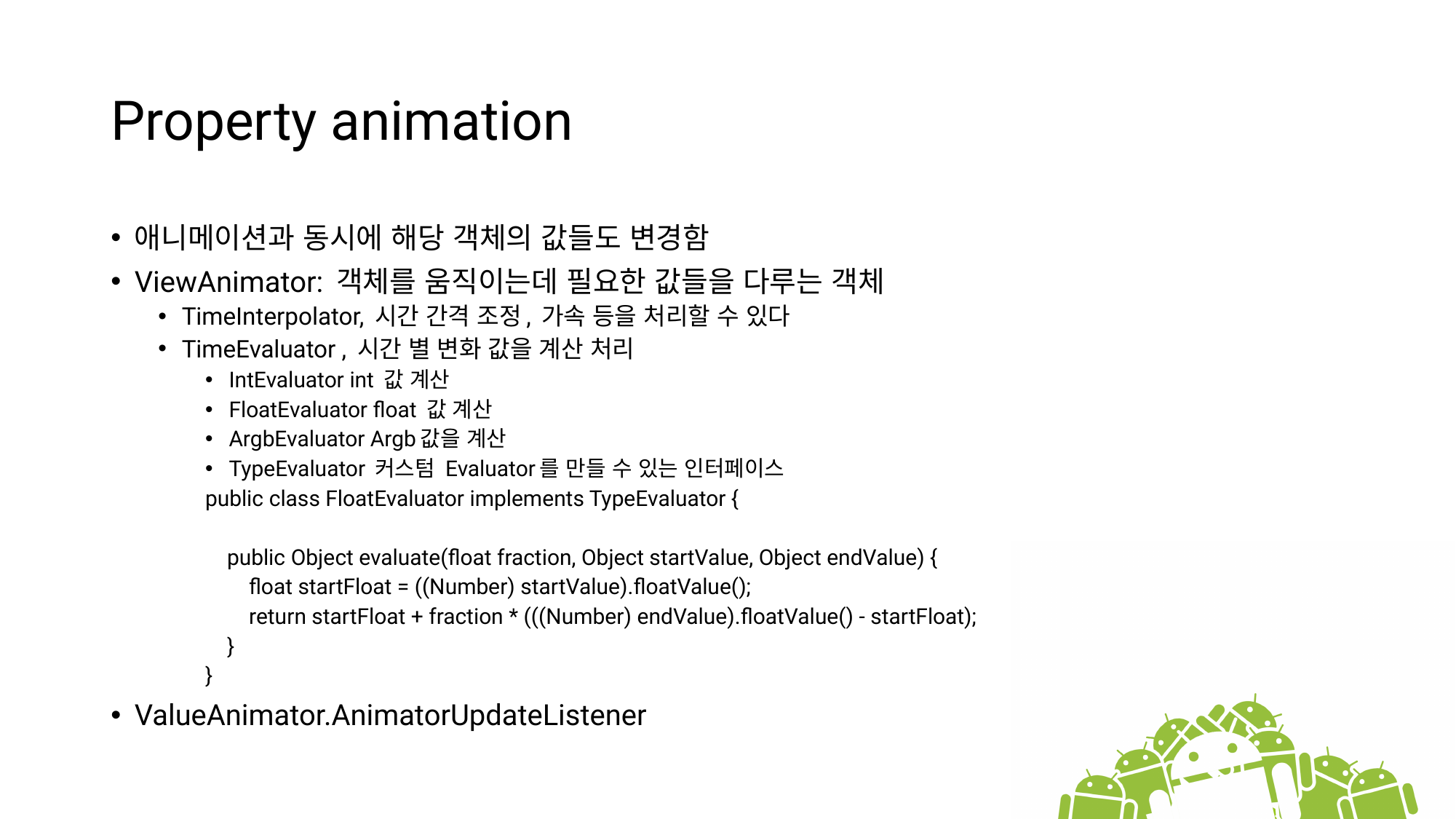

# Property animation
애니메이션과 동시에 해당 객체의 값들도 변경함
ViewAnimator: 객체를 움직이는데 필요한 값들을 다루는 객체
TimeInterpolator, 시간 간격 조정, 가속 등을 처리할 수 있다
TimeEvaluator , 시간 별 변화 값을 계산 처리
IntEvaluator int 값 계산
FloatEvaluator float 값 계산
ArgbEvaluator Argb값을 계산
TypeEvaluator 커스텀 Evaluator를 만들 수 있는 인터페이스
public class FloatEvaluator implements TypeEvaluator {

    public Object evaluate(float fraction, Object startValue, Object endValue) {
        float startFloat = ((Number) startValue).floatValue();
        return startFloat + fraction * (((Number) endValue).floatValue() - startFloat);
    }
}
ValueAnimator.AnimatorUpdateListener